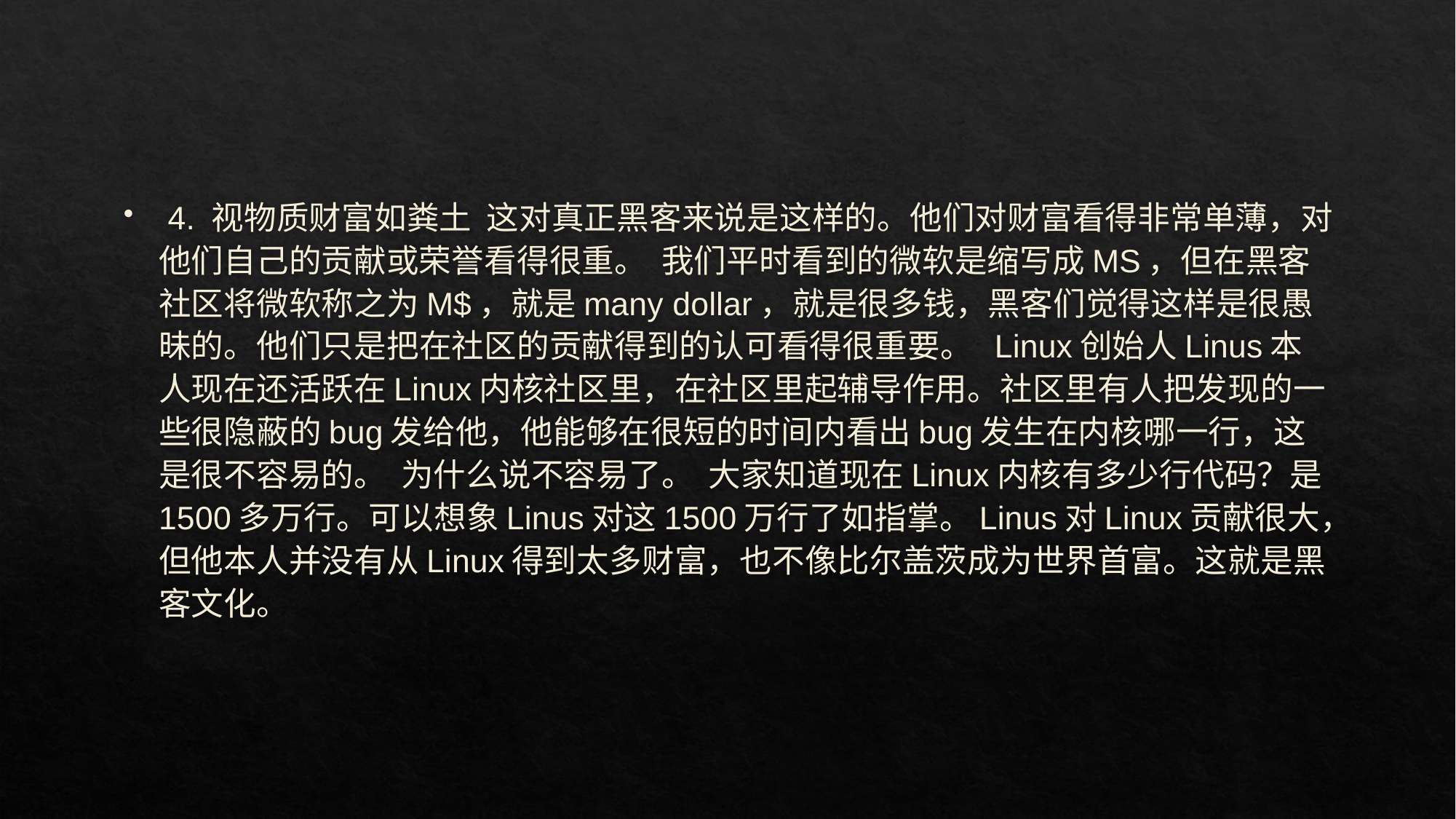

#
 4. 视物质财富如粪土  这对真正黑客来说是这样的。他们对财富看得非常单薄，对他们自己的贡献或荣誉看得很重。  我们平时看到的微软是缩写成MS，但在黑客社区将微软称之为M$，就是many dollar，就是很多钱，黑客们觉得这样是很愚昧的。他们只是把在社区的贡献得到的认可看得很重要。  Linux创始人Linus本人现在还活跃在Linux内核社区里，在社区里起辅导作用。社区里有人把发现的一些很隐蔽的bug发给他，他能够在很短的时间内看出bug发生在内核哪一行，这是很不容易的。  为什么说不容易了。  大家知道现在Linux内核有多少行代码？是1500多万行。可以想象Linus对这1500万行了如指掌。Linus对Linux贡献很大，但他本人并没有从Linux得到太多财富，也不像比尔盖茨成为世界首富。这就是黑客文化。